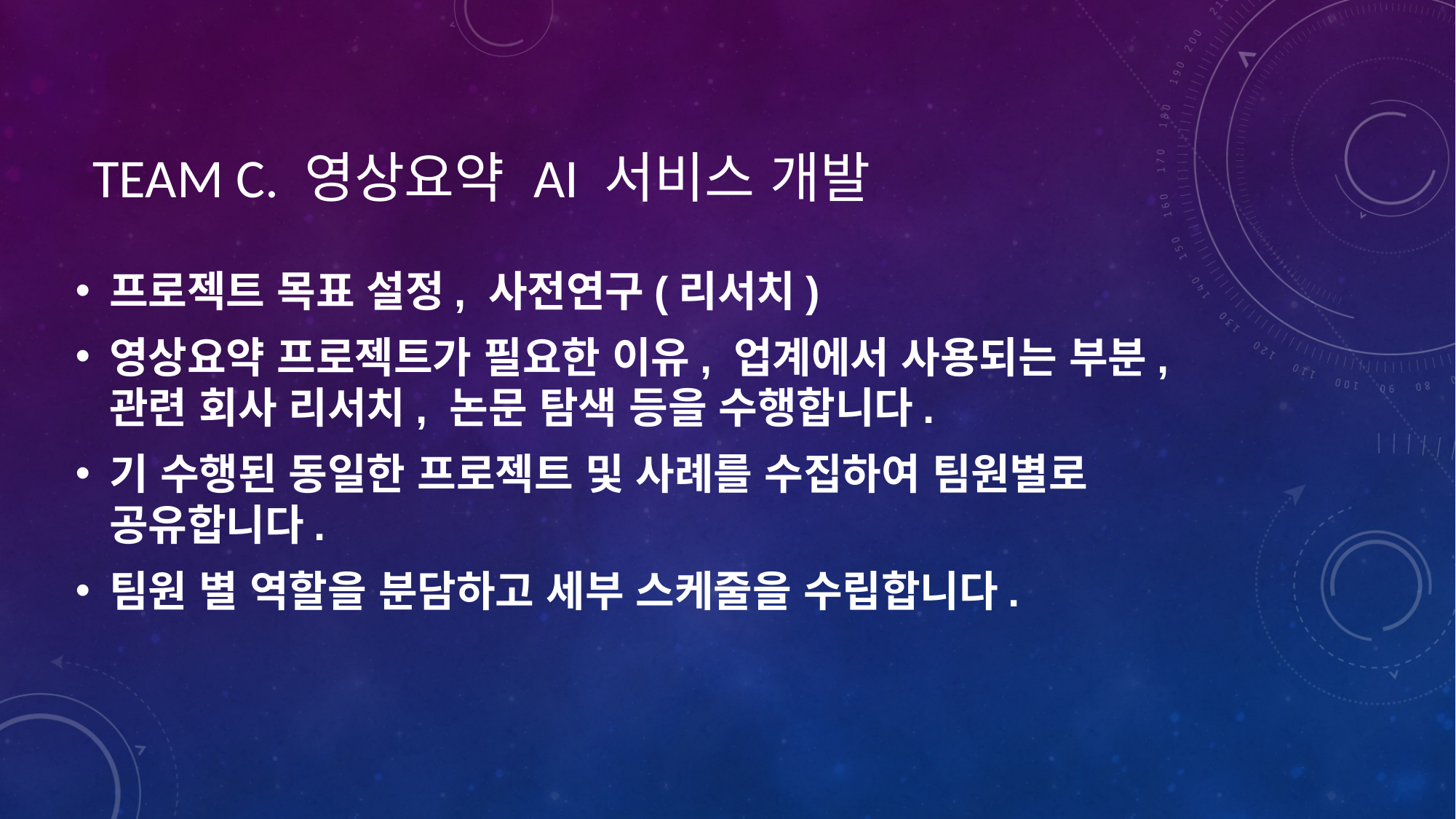

# Team C. 영상요약 AI 서비스 개발
프로젝트 목표 설정, 사전연구(리서치)
영상요약 프로젝트가 필요한 이유, 업계에서 사용되는 부분, 관련 회사 리서치, 논문 탐색 등을 수행합니다.
기 수행된 동일한 프로젝트 및 사례를 수집하여 팀원별로 공유합니다.
팀원 별 역할을 분담하고 세부 스케줄을 수립합니다.